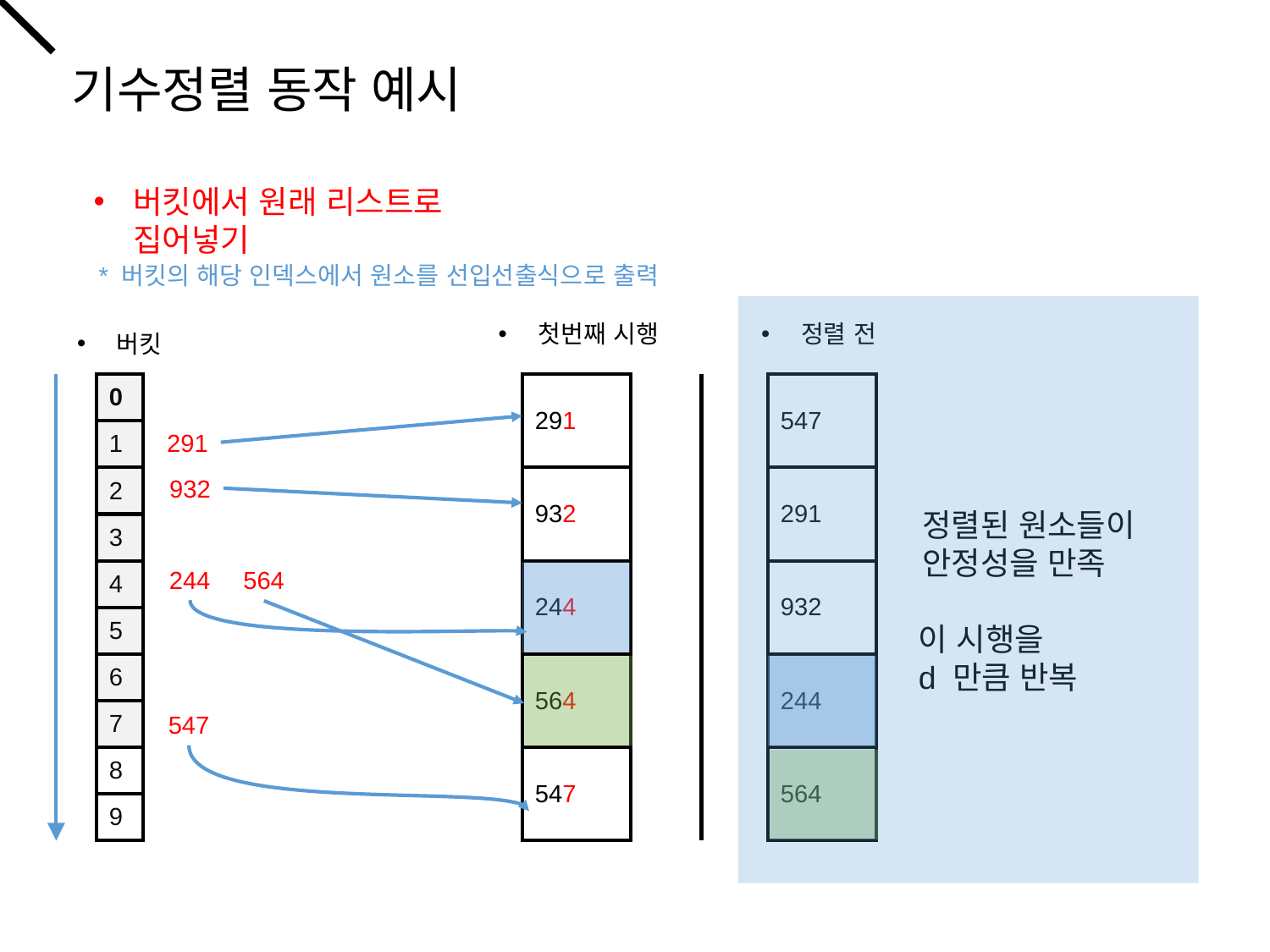

기수정렬 동작 예시
버킷에서 원래 리스트로 집어넣기
* 버킷의 해당 인덱스에서 원소를 선입선출식으로 출력

첫번째 시행
정렬 전
버킷
| 0 |
| --- |
| 1 |
| 2 |
| 3 |
| 4 |
| 5 |
| 6 |
| 7 |
| 8 |
| 9 |
| 291 |
| --- |
| 932 |
| 244 |
| 564 |
| 547 |
| 547 |
| --- |
| 291 |
| 932 |
| 244 |
| 564 |
291
932
정렬된 원소들이
안정성을 만족
244
564

이 시행을
d 만큼 반복

547